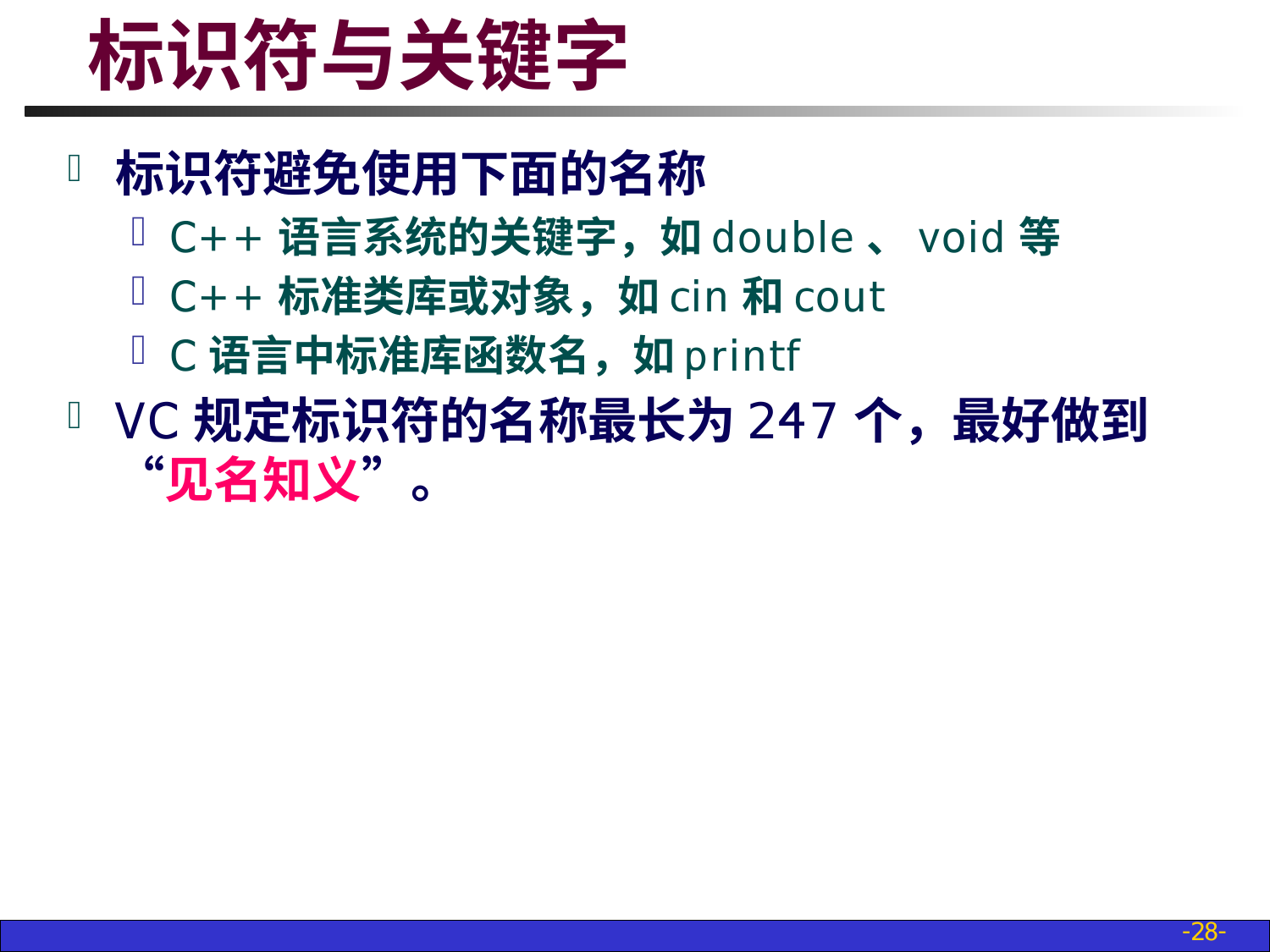

# 标识符与关键字
标识符避免使用下面的名称
C++语言系统的关键字，如double、void等
C++标准类库或对象，如cin和cout
C语言中标准库函数名，如printf
VC规定标识符的名称最长为247个，最好做到“见名知义”。
-28-